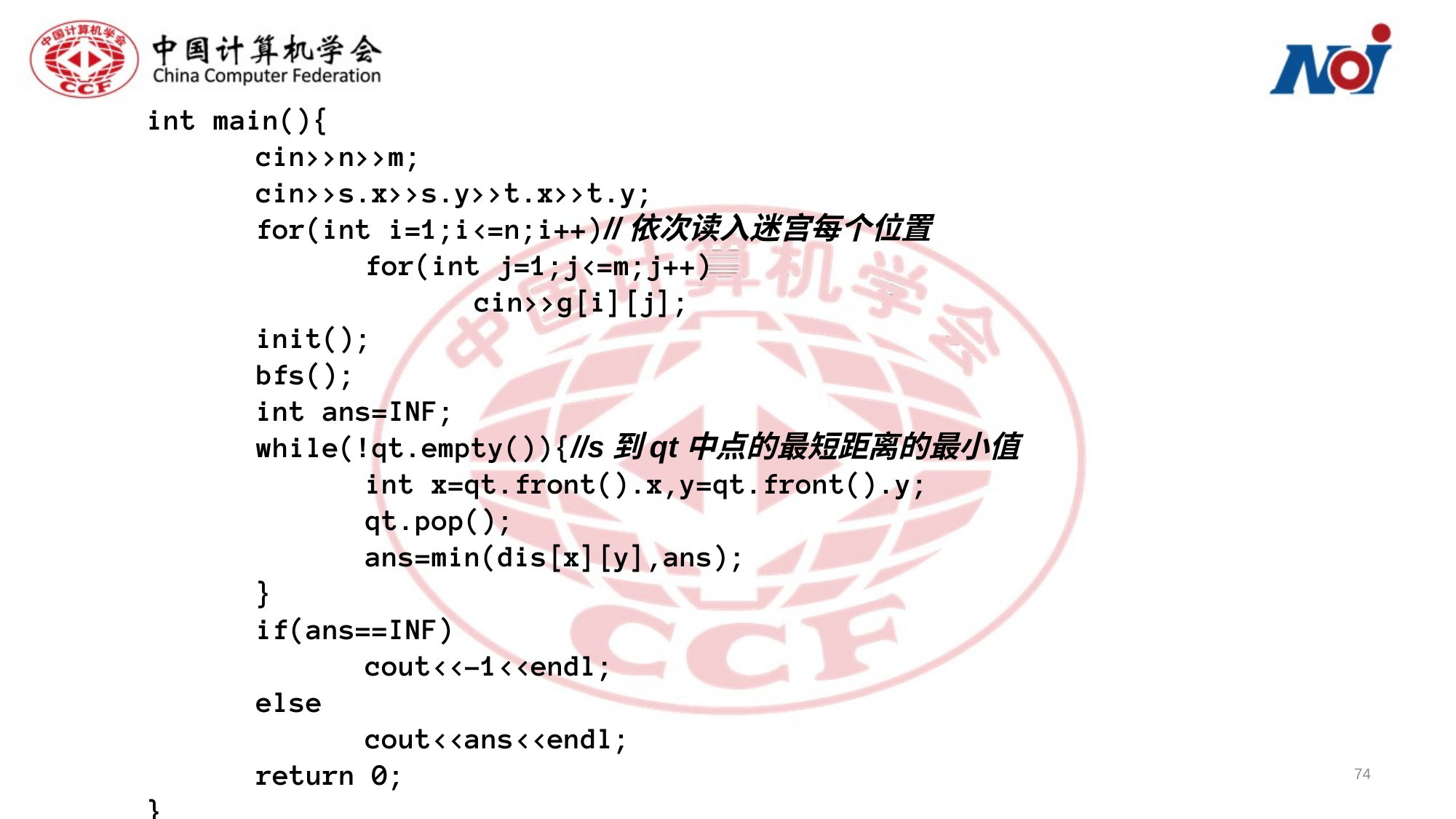

int main(){
	cin>>n>>m;
	cin>>s.x>>s.y>>t.x>>t.y;
	for(int i=1;i<=n;i++)//依次读入迷宫每个位置
		for(int j=1;j<=m;j++)
			cin>>g[i][j];
	init();
	bfs();
	int ans=INF;
	while(!qt.empty()){//s到qt中点的最短距离的最小值
		int x=qt.front().x,y=qt.front().y;
		qt.pop();
		ans=min(dis[x][y],ans);
	}
	if(ans==INF)
		cout<<-1<<endl;
	else
		cout<<ans<<endl;
	return 0;
}
74